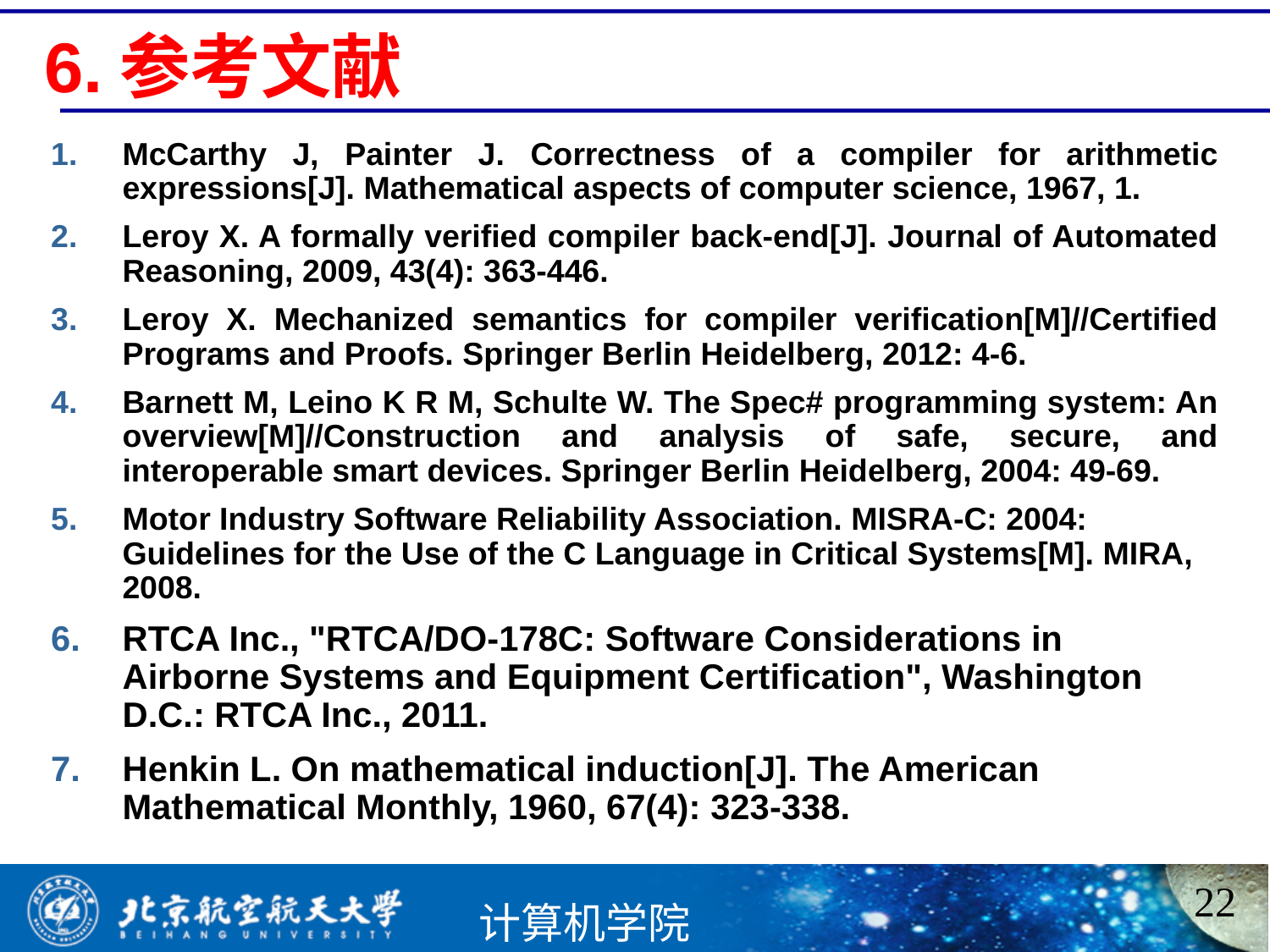

# 6.参考文献
McCarthy J, Painter J. Correctness of a compiler for arithmetic expressions[J]. Mathematical aspects of computer science, 1967, 1.
Leroy X. A formally verified compiler back-end[J]. Journal of Automated Reasoning, 2009, 43(4): 363-446.
Leroy X. Mechanized semantics for compiler verification[M]//Certified Programs and Proofs. Springer Berlin Heidelberg, 2012: 4-6.
Barnett M, Leino K R M, Schulte W. The Spec# programming system: An overview[M]//Construction and analysis of safe, secure, and interoperable smart devices. Springer Berlin Heidelberg, 2004: 49-69.
Motor Industry Software Reliability Association. MISRA-C: 2004: Guidelines for the Use of the C Language in Critical Systems[M]. MIRA, 2008.
RTCA Inc., "RTCA/DO-178C: Software Considerations in Airborne Systems and Equipment Certification", Washington D.C.: RTCA Inc., 2011.
Henkin L. On mathematical induction[J]. The American Mathematical Monthly, 1960, 67(4): 323-338.